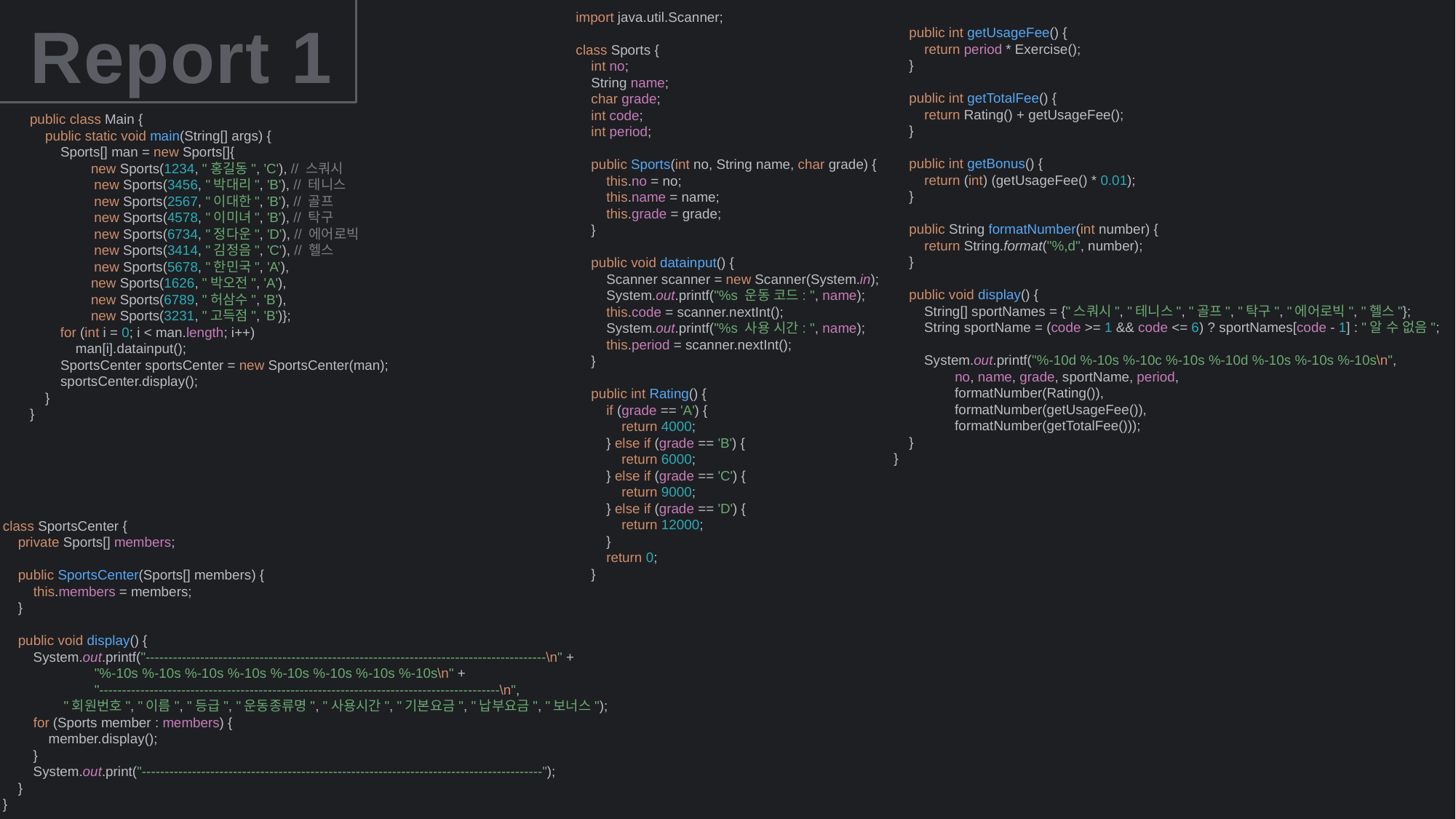

import java.util.Scanner;
class Sports {
    int no;
    String name;
    char grade;
    int code;
    int period;
    public Sports(int no, String name, char grade) {
        this.no = no;
        this.name = name;
        this.grade = grade;
    }
    public void datainput() {
        Scanner scanner = new Scanner(System.in);
        System.out.printf("%s 운동 코드: ", name);
        this.code = scanner.nextInt();
        System.out.printf("%s 사용 시간: ", name);
        this.period = scanner.nextInt();
    }
    public int Rating() {
        if (grade == 'A') {
            return 4000;
        } else if (grade == 'B') {
            return 6000;
        } else if (grade == 'C') {
            return 9000;
        } else if (grade == 'D') {
            return 12000;
        }
        return 0;
    }
    public int getUsageFee() {
        return period * Exercise();
    }
    public int getTotalFee() {
        return Rating() + getUsageFee();
    }
    public int getBonus() {
        return (int) (getUsageFee() * 0.01);
    }
    public String formatNumber(int number) {
        return String.format("%,d", number);
    }
    public void display() {
        String[] sportNames = {"스쿼시", "테니스", "골프", "탁구", "에어로빅", "헬스"};
        String sportName = (code >= 1 && code <= 6) ? sportNames[code - 1] : "알 수 없음";
        System.out.printf("%-10d %-10s %-10c %-10s %-10d %-10s %-10s %-10s\n",
                no, name, grade, sportName, period,
                formatNumber(Rating()),
                formatNumber(getUsageFee()),
                formatNumber(getTotalFee()));
    }
}
# Report 1
public class Main {
    public static void main(String[] args) {
        Sports[] man = new Sports[]{
                new Sports(1234, "홍길동", 'C'), // 스쿼시
                new Sports(3456, "박대리", 'B'), // 테니스
                new Sports(2567, "이대한", 'B'), // 골프
                new Sports(4578, "이미녀", 'B'), // 탁구
                new Sports(6734, "정다운", 'D'), // 에어로빅
                new Sports(3414, "김정음", 'C'), // 헬스
                new Sports(5678, "한민국", 'A’),
                new Sports(1626, "박오전", 'A'),
                new Sports(6789, "허삼수", 'B'),
                new Sports(3231, "고득점", 'B')};
        for (int i = 0; i < man.length; i++)
            man[i].datainput();
        SportsCenter sportsCenter = new SportsCenter(man);
        sportsCenter.display();
    }
}
class SportsCenter {
    private Sports[] members;
    public SportsCenter(Sports[] members) {
        this.members = members;
    }
    public void display() {
        System.out.printf("----------------------------------------------------------------------------------------\n" +
                        "%-10s %-10s %-10s %-10s %-10s %-10s %-10s %-10s\n" +
                        "----------------------------------------------------------------------------------------\n",
                "회원번호", "이름", "등급", "운동종류명", "사용시간", "기본요금", "납부요금", "보너스");
        for (Sports member : members) {
            member.display();
        }
        System.out.print("----------------------------------------------------------------------------------------");
    }
}